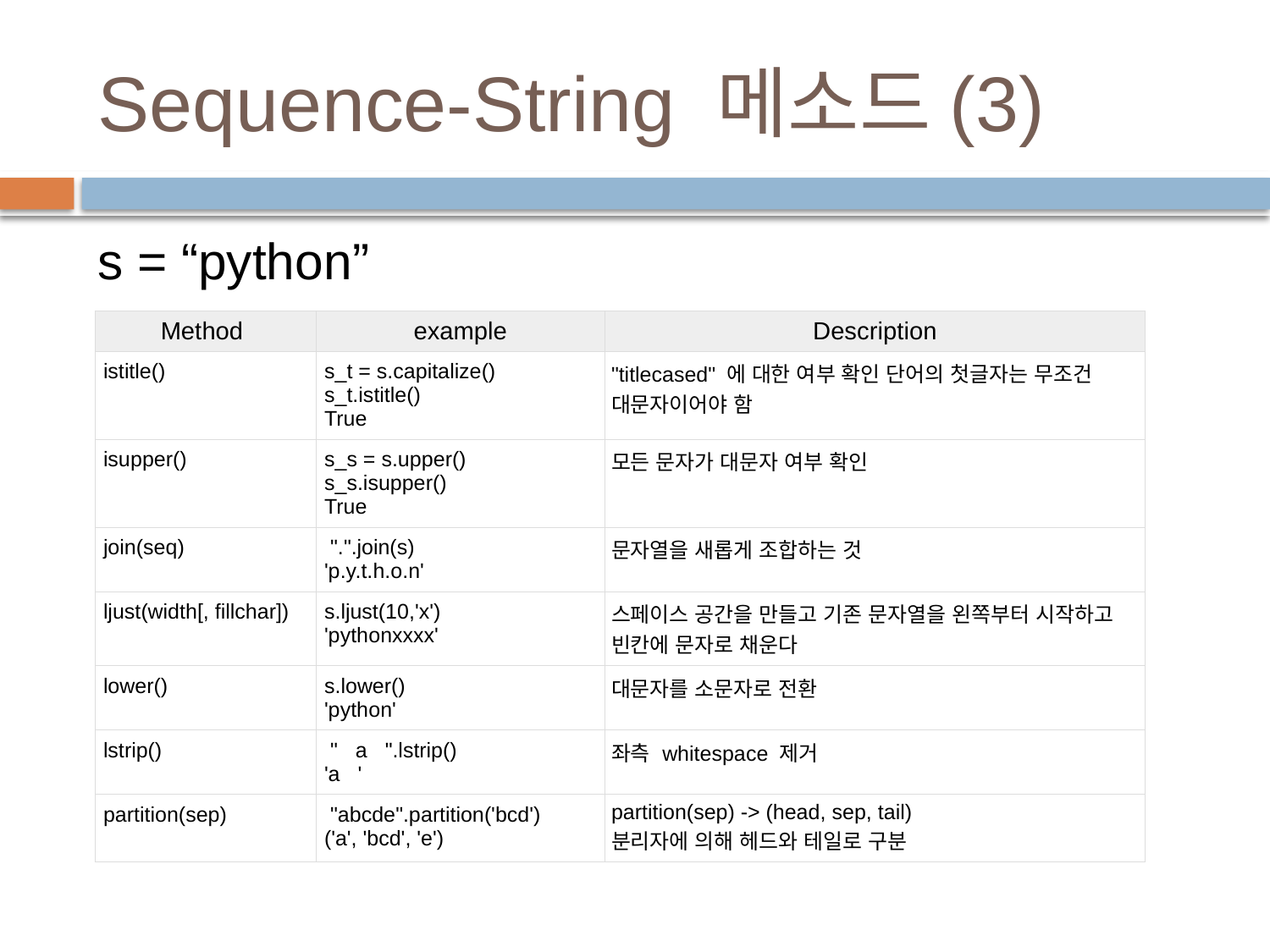

# Sequence-String 메소드(3)
s = “python”
| Method | example | Description |
| --- | --- | --- |
| istitle() | s\_t = s.capitalize() s\_t.istitle() True | "titlecased" 에 대한 여부 확인 단어의 첫글자는 무조건 대문자이어야 함 |
| isupper() | s\_s = s.upper() s\_s.isupper() True | 모든 문자가 대문자 여부 확인 |
| join(seq) | ".".join(s) 'p.y.t.h.o.n' | 문자열을 새롭게 조합하는 것 |
| ljust(width[, fillchar]) | s.ljust(10,'x') 'pythonxxxx' | 스페이스 공간을 만들고 기존 문자열을 왼쪽부터 시작하고 빈칸에 문자로 채운다 |
| lower() | s.lower() 'python' | 대문자를 소문자로 전환 |
| lstrip() | " a ".lstrip() 'a ' | 좌측 whitespace 제거 |
| partition(sep) | "abcde".partition('bcd') ('a', 'bcd', 'e') | partition(sep) -> (head, sep, tail) 분리자에 의해 헤드와 테일로 구분 |